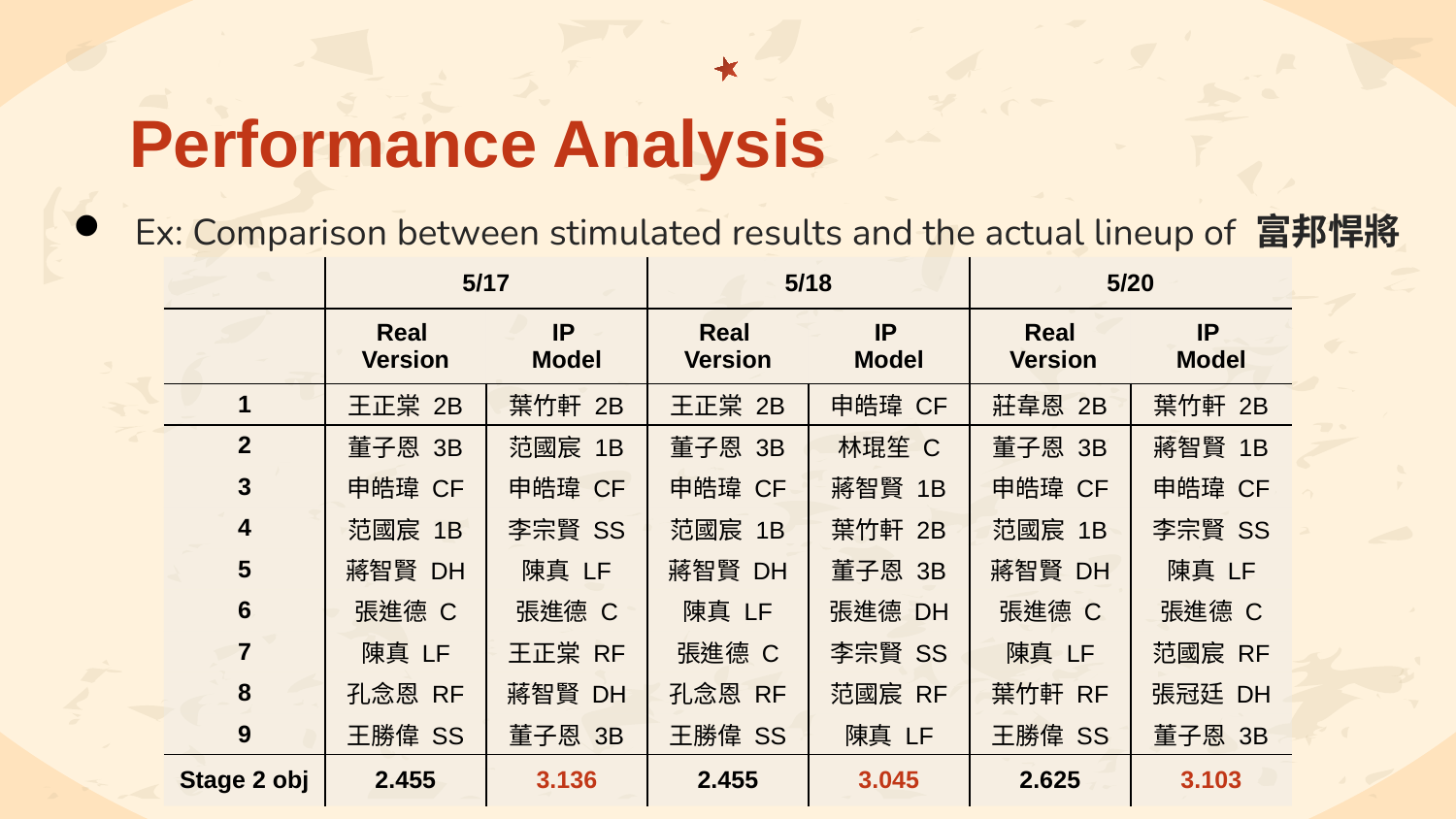

# Performance Analysis
Ex: Comparison between stimulated results and the actual lineup of 富邦悍將
|  | 5/17 |  | 5/18 |  | 5/20 |  |
| --- | --- | --- | --- | --- | --- | --- |
|  | Real Version | IP Model | Real Version | IP Model | Real Version | IP Model |
| 1 | 王正棠 2B | 葉竹軒 2B | 王正棠 2B | 申皓瑋 CF | 莊韋恩 2B | 葉竹軒 2B |
| 2 | 董子恩 3B | 范國宸 1B | 董子恩 3B | 林琨笙 C | 董子恩 3B | 蔣智賢 1B |
| 3 | 申皓瑋 CF | 申皓瑋 CF | 申皓瑋 CF | 蔣智賢 1B | 申皓瑋 CF | 申皓瑋 CF |
| 4 | 范國宸 1B | 李宗賢 SS | 范國宸 1B | 葉竹軒 2B | 范國宸 1B | 李宗賢 SS |
| 5 | 蔣智賢 DH | 陳真 LF | 蔣智賢 DH | 董子恩 3B | 蔣智賢 DH | 陳真 LF |
| 6 | 張進德 C | 張進德 C | 陳真 LF | 張進德 DH | 張進德 C | 張進德 C |
| 7 | 陳真 LF | 王正棠 RF | 張進德 C | 李宗賢 SS | 陳真 LF | 范國宸 RF |
| 8 | 孔念恩 RF | 蔣智賢 DH | 孔念恩 RF | 范國宸 RF | 葉竹軒 RF | 張冠廷 DH |
| 9 | 王勝偉 SS | 董子恩 3B | 王勝偉 SS | 陳真 LF | 王勝偉 SS | 董子恩 3B |
| Stage 2 obj | 2.455 | 3.136 | 2.455 | 3.045 | 2.625 | 3.103 |